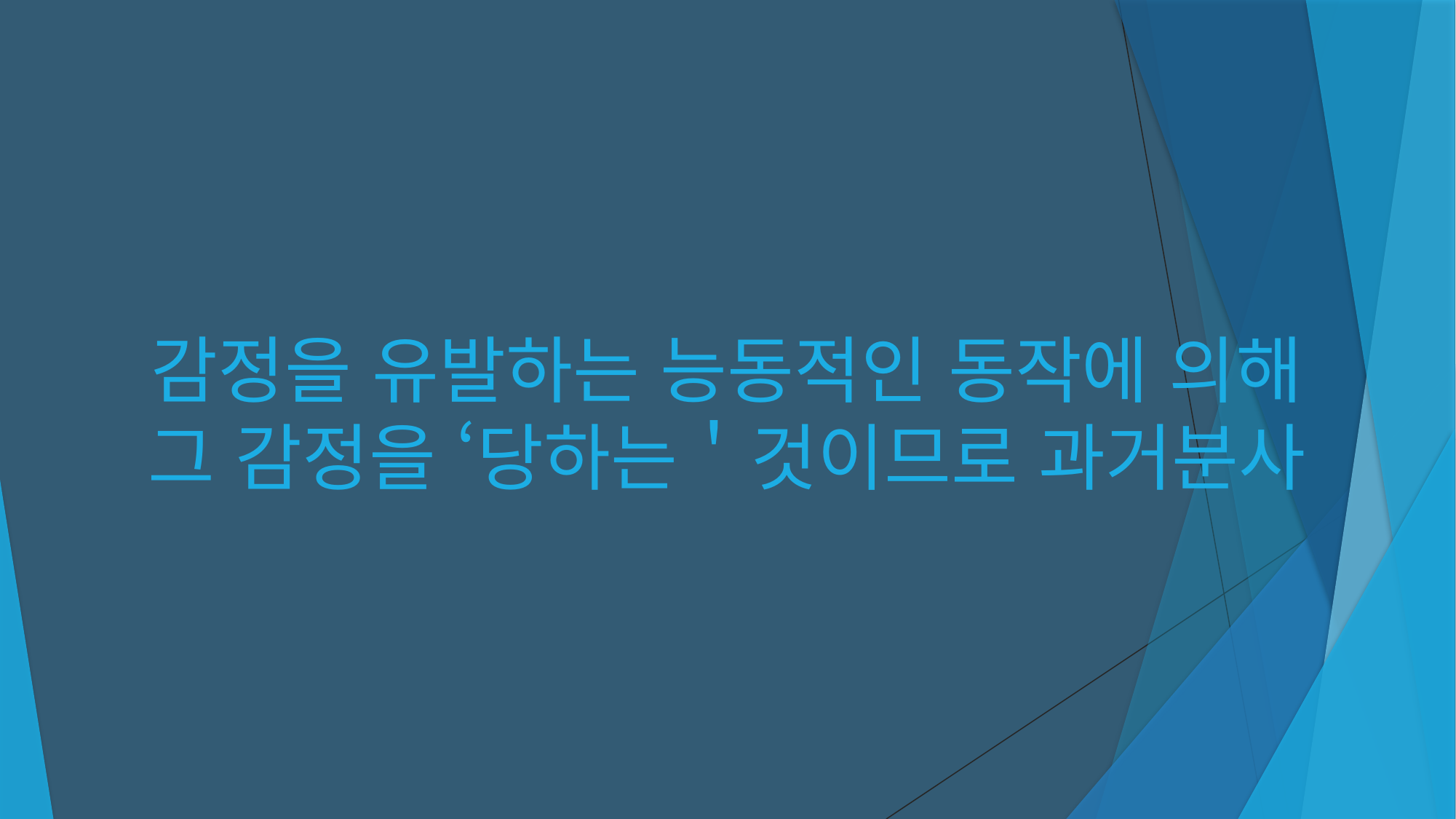

# 감정을 유발하는 능동적인 동작에 의해 그 감정을 ‘당하는＇것이므로 과거분사